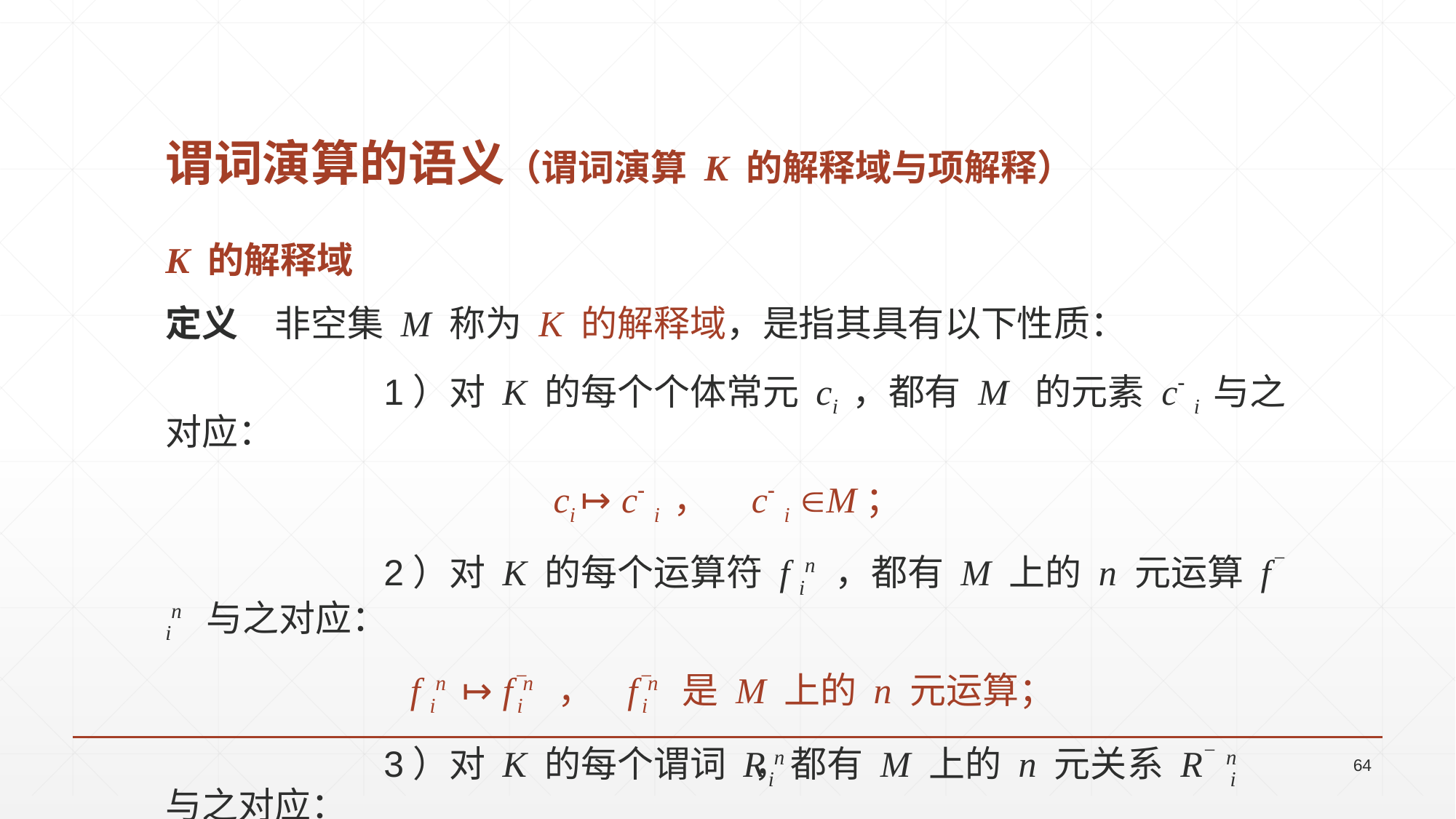

# 谓词演算的语义（谓词演算 K 的解释域与项解释）
K 的解释域
定义  	非空集 M 称为 K 的解释域，是指其具有以下性质：
		1）对 K 的每个个体常元 ci ，都有 M  的元素 c− i 与之对应：
ci ↦ c− i ，    c− i  ∈M；
		2）对 K 的每个运算符 f in  ，都有 M 上的 n 元运算 f −     in  与之对应：
 f in   ↦ f −     in  ，   f −     in  是 M 上的 n 元运算；
		3）对 K 的每个谓词 R in       ，都有 M 上的 n 元关系 R−   i n  与之对应：
 R in   ↦ R−   i n ，    R−   i n  是 M 上的 n 元谓词 .
64